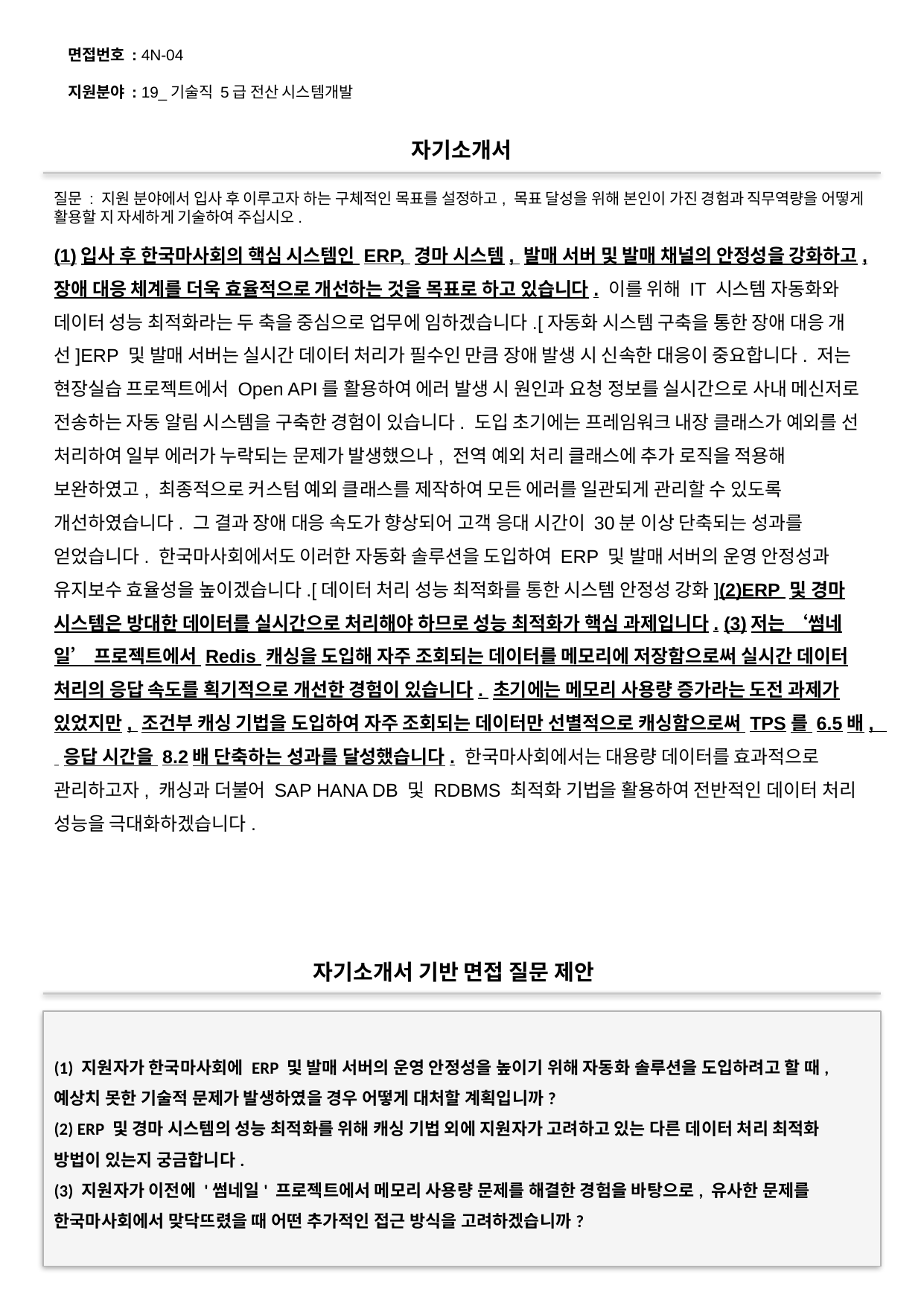

면접번호 : 4N-04

지원분야 : 19_기술직 5급 전산 시스템개발
#

자기소개서

질문 : 지원 분야에서 입사 후 이루고자 하는 구체적인 목표를 설정하고, 목표 달성을 위해 본인이 가진 경험과 직무역량을 어떻게 활용할 지 자세하게 기술하여 주십시오.

(1)입사 후 한국마사회의 핵심 시스템인 ERP, 경마 시스템, 발매 서버 및 발매 채널의 안정성을 강화하고, 장애 대응 체계를 더욱 효율적으로 개선하는 것을 목표로 하고 있습니다. 이를 위해 IT 시스템 자동화와 데이터 성능 최적화라는 두 축을 중심으로 업무에 임하겠습니다.[자동화 시스템 구축을 통한 장애 대응 개선]ERP 및 발매 서버는 실시간 데이터 처리가 필수인 만큼 장애 발생 시 신속한 대응이 중요합니다. 저는 현장실습 프로젝트에서 Open API를 활용하여 에러 발생 시 원인과 요청 정보를 실시간으로 사내 메신저로 전송하는 자동 알림 시스템을 구축한 경험이 있습니다. 도입 초기에는 프레임워크 내장 클래스가 예외를 선 처리하여 일부 에러가 누락되는 문제가 발생했으나, 전역 예외 처리 클래스에 추가 로직을 적용해 보완하였고, 최종적으로 커스텀 예외 클래스를 제작하여 모든 에러를 일관되게 관리할 수 있도록 개선하였습니다. 그 결과 장애 대응 속도가 향상되어 고객 응대 시간이 30분 이상 단축되는 성과를 얻었습니다. 한국마사회에서도 이러한 자동화 솔루션을 도입하여 ERP 및 발매 서버의 운영 안정성과 유지보수 효율성을 높이겠습니다.[데이터 처리 성능 최적화를 통한 시스템 안정성 강화](2)ERP 및 경마 시스템은 방대한 데이터를 실시간으로 처리해야 하므로 성능 최적화가 핵심 과제입니다. (3)저는 ‘썸네일’ 프로젝트에서 Redis 캐싱을 도입해 자주 조회되는 데이터를 메모리에 저장함으로써 실시간 데이터 처리의 응답 속도를 획기적으로 개선한 경험이 있습니다. 초기에는 메모리 사용량 증가라는 도전 과제가 있었지만, 조건부 캐싱 기법을 도입하여 자주 조회되는 데이터만 선별적으로 캐싱함으로써 TPS를 6.5배, 응답 시간을 8.2배 단축하는 성과를 달성했습니다. 한국마사회에서는 대용량 데이터를 효과적으로 관리하고자, 캐싱과 더불어 SAP HANA DB 및 RDBMS 최적화 기법을 활용하여 전반적인 데이터 처리 성능을 극대화하겠습니다.

자기소개서 기반 면접 질문 제안

(1) 지원자가 한국마사회에 ERP 및 발매 서버의 운영 안정성을 높이기 위해 자동화 솔루션을 도입하려고 할 때, 예상치 못한 기술적 문제가 발생하였을 경우 어떻게 대처할 계획입니까?
(2) ERP 및 경마 시스템의 성능 최적화를 위해 캐싱 기법 외에 지원자가 고려하고 있는 다른 데이터 처리 최적화 방법이 있는지 궁금합니다.
(3) 지원자가 이전에 '썸네일' 프로젝트에서 메모리 사용량 문제를 해결한 경험을 바탕으로, 유사한 문제를 한국마사회에서 맞닥뜨렸을 때 어떤 추가적인 접근 방식을 고려하겠습니까?